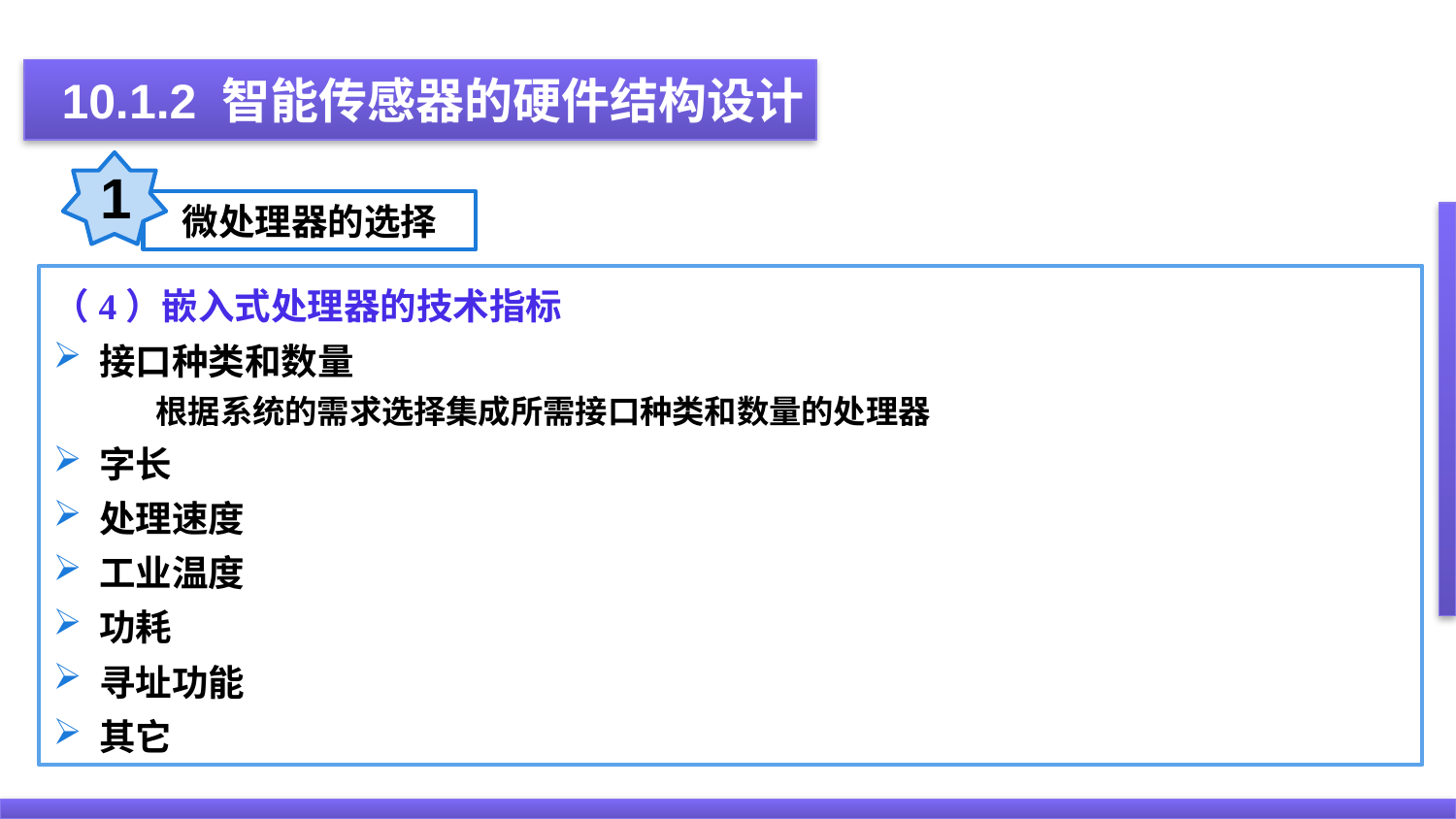

10.1.2 智能传感器的硬件结构设计
 10.1.2 智能传感器的硬件结构设计
1
微处理器的选择
（4）嵌入式处理器的技术指标
接口种类和数量
             根据系统的需求选择集成所需接口种类和数量的处理器
字长
处理速度
工业温度
功耗
寻址功能
其它